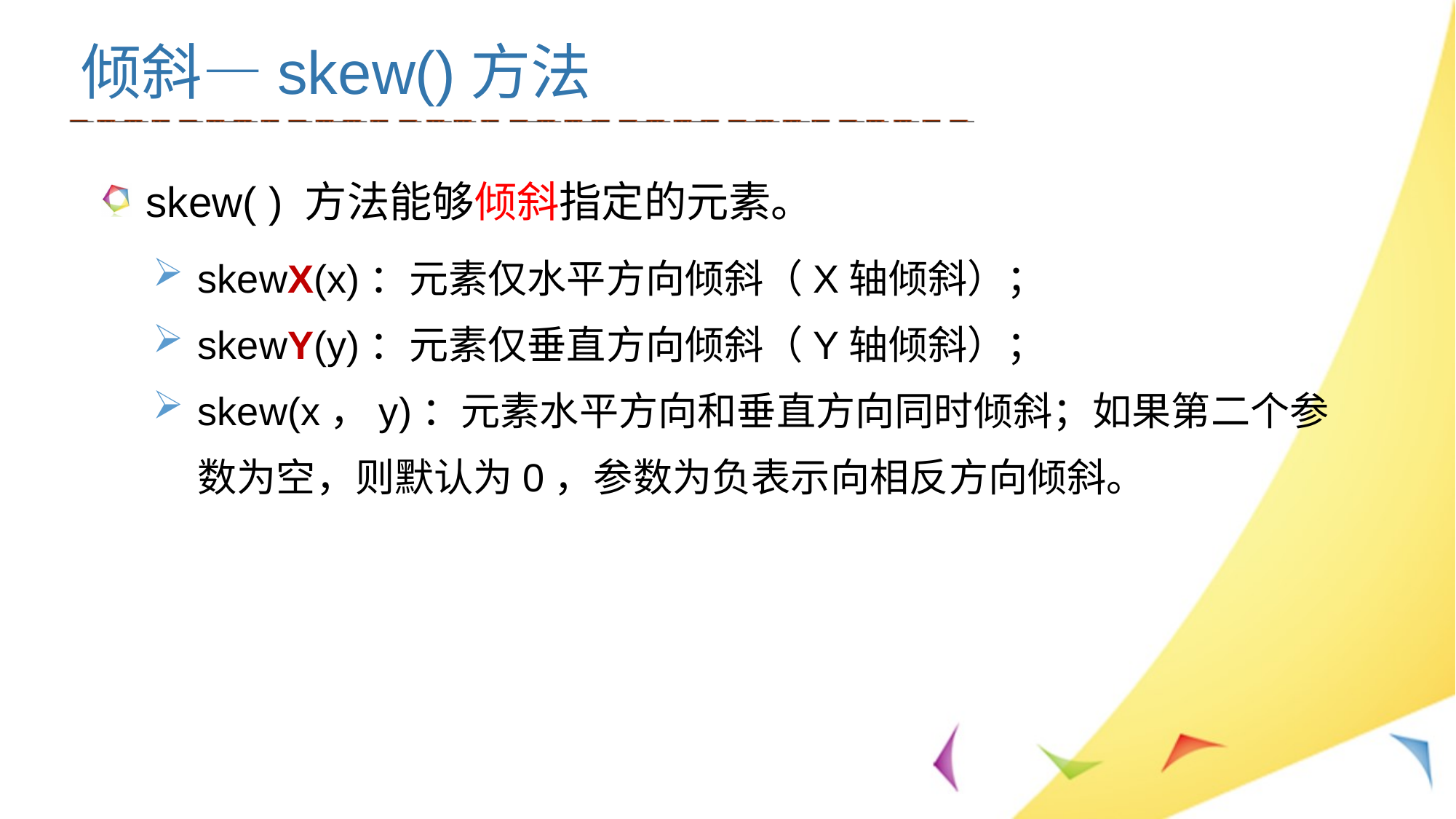

倾斜—skew()方法
skew( ) 方法能够倾斜指定的元素。
skewX(x)：元素仅水平方向倾斜（X轴倾斜）；
skewY(y)：元素仅垂直方向倾斜（Y轴倾斜）；
skew(x，y)：元素水平方向和垂直方向同时倾斜；如果第二个参数为空，则默认为0，参数为负表示向相反方向倾斜。